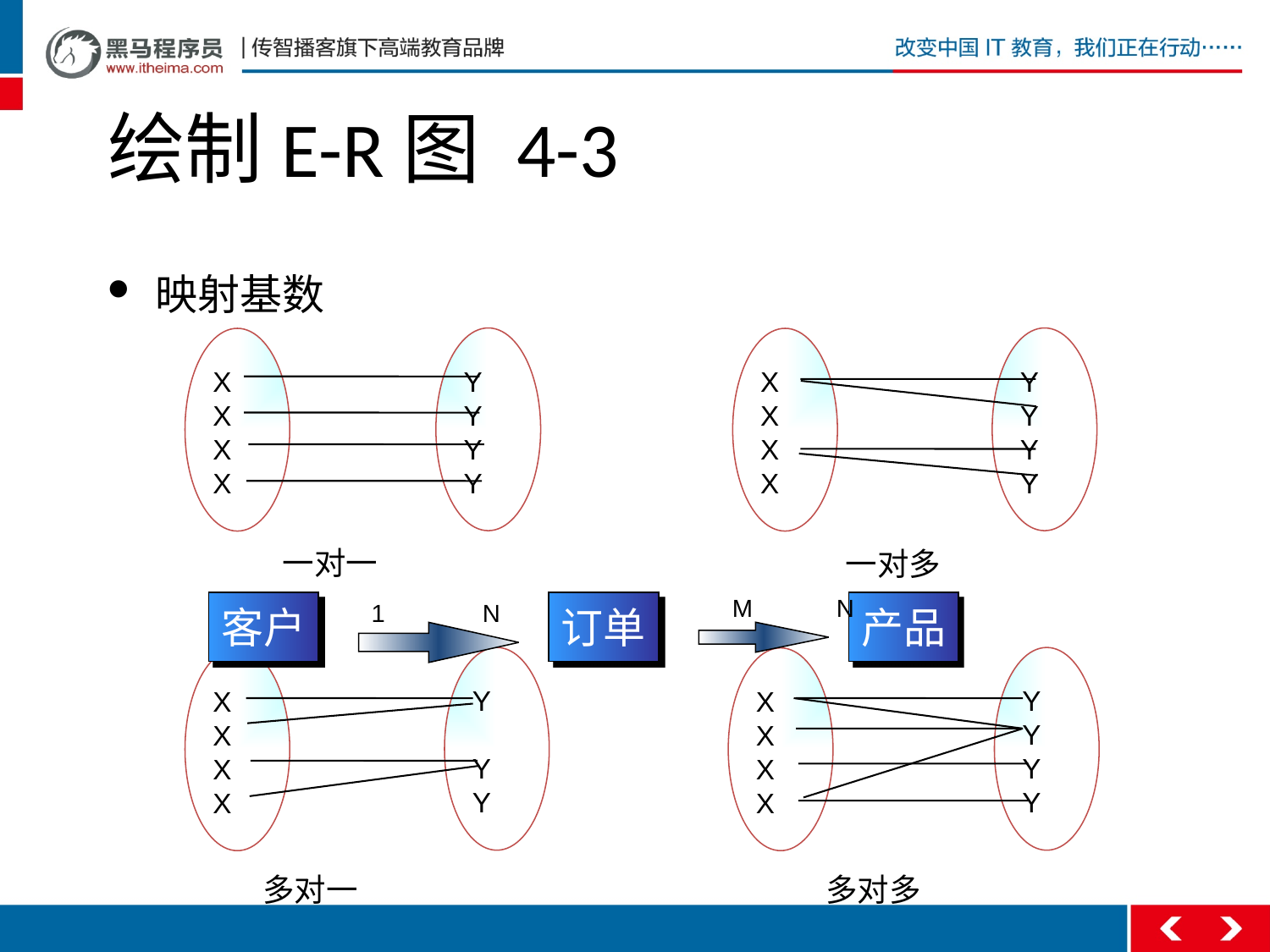

# 绘制E-R图 4-3
映射基数
Y
Y
Y
Y
Y
Y
Y
Y
X
X
X
X
X
X
X
X

一对一
一对多
1              N

   M            N

客户
订单
产品
Y

Y
Y

Y
Y
Y
Y

X
X
X
X
X
X
X
X

多对一
多对多